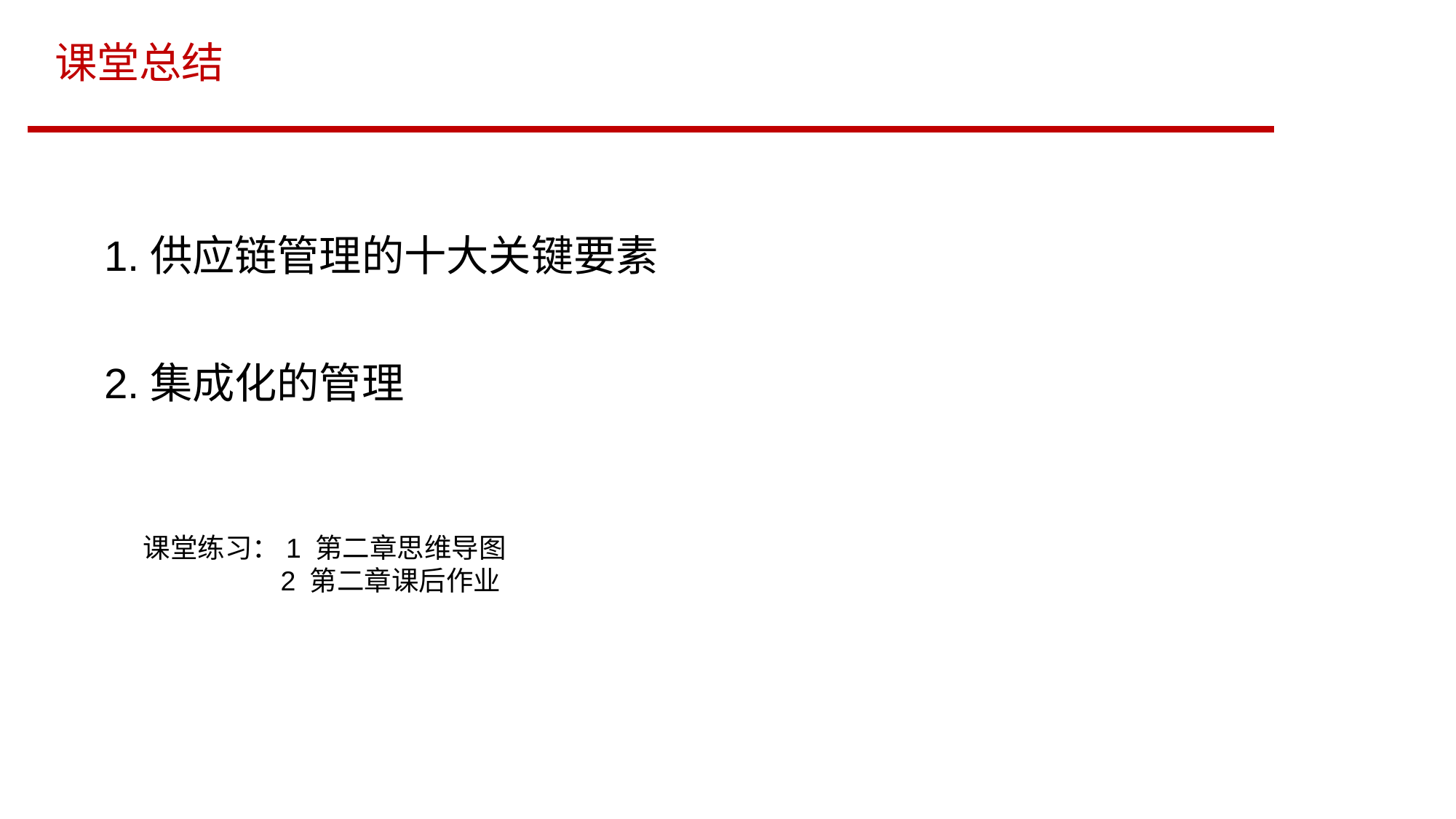

课堂总结
1.供应链管理的十大关键要素
2.集成化的管理
课堂练习：1 第二章思维导图
                  2 第二章课后作业